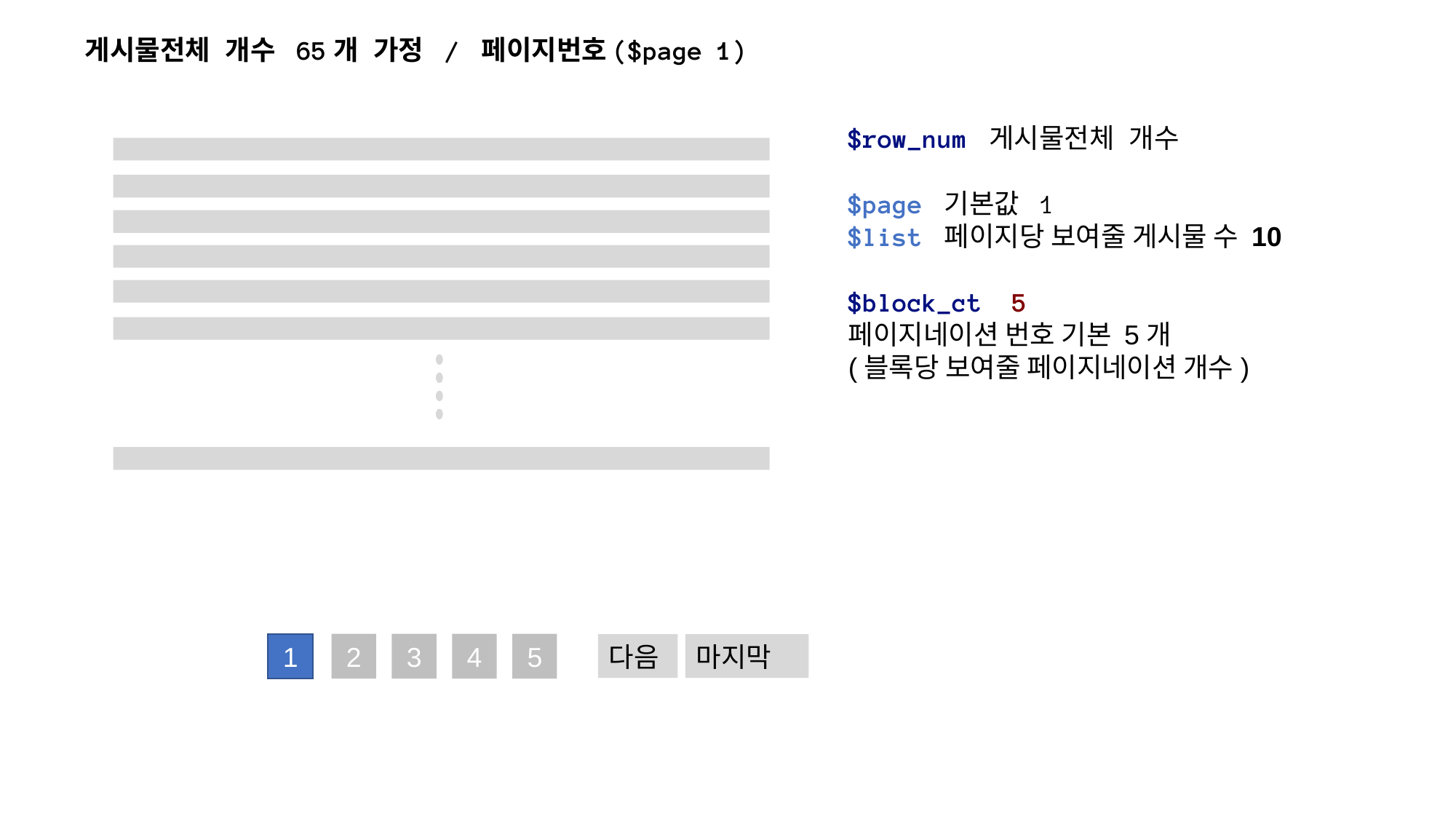

게시물전체 개수 65개 가정 / 페이지번호($page 1)
$row_num 게시물전체 개수

$page 기본값 1
$list 페이지당 보여줄 게시물 수 10

$block_ct  5
페이지네이션 번호 기본 5개
(블록당 보여줄 페이지네이션 개수)

1
2
3
4
5
다음
마지막